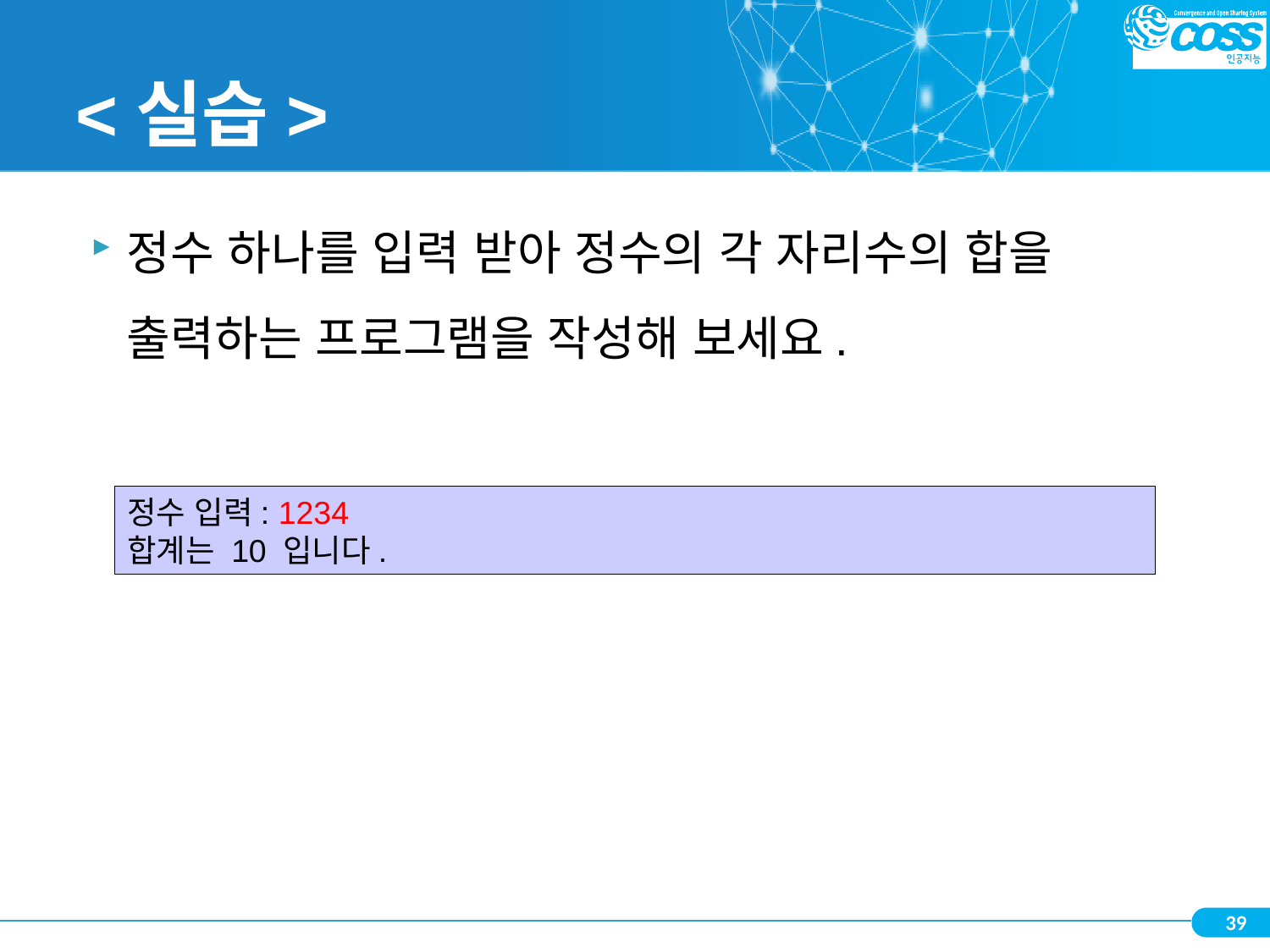

# <실습>
정수 하나를 입력 받아 정수의 각 자리수의 합을 출력하는 프로그램을 작성해 보세요.
정수 입력: 1234
합계는 10 입니다.